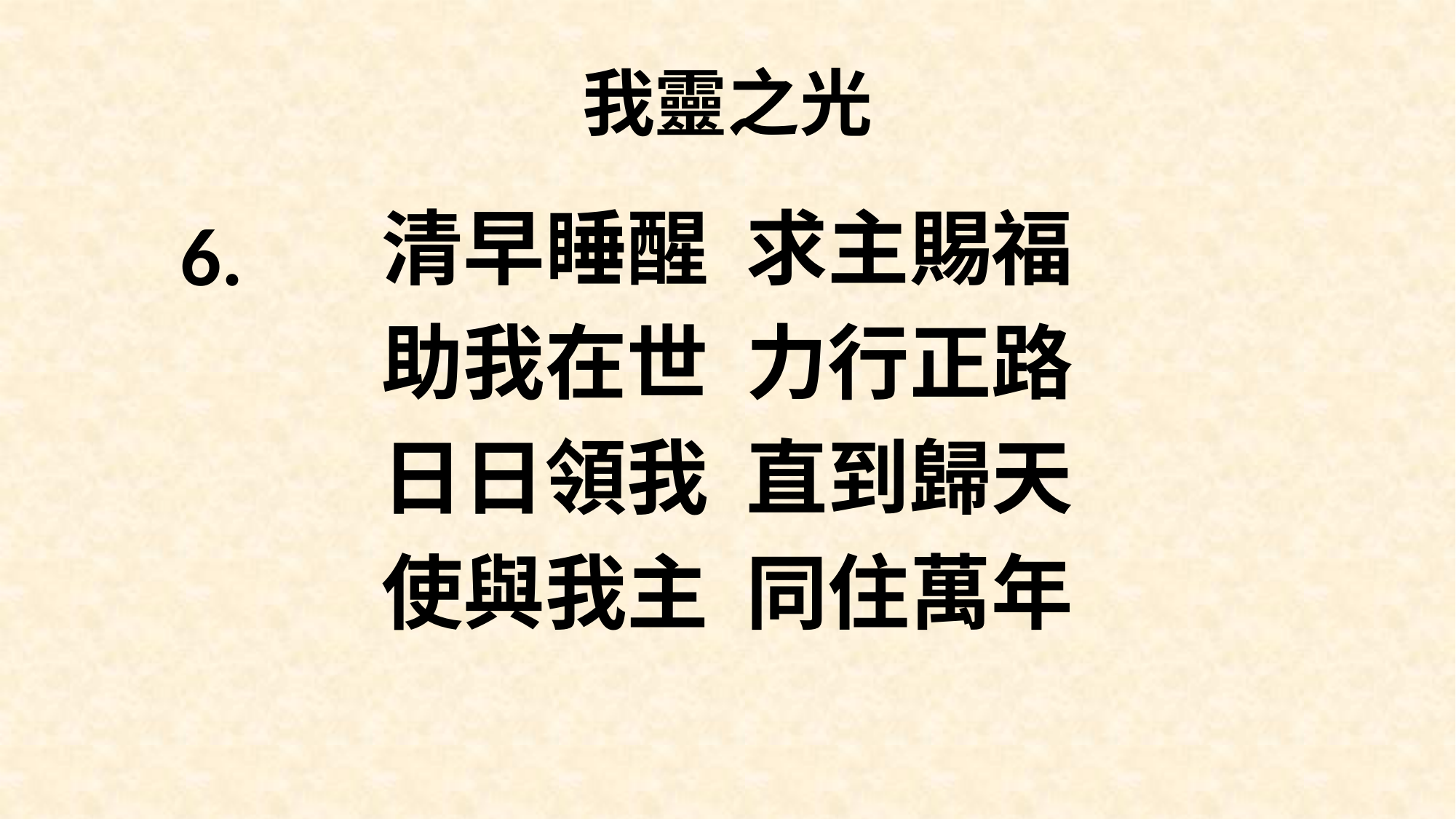

# 我靈之光
清早睡醒  求主賜福
助我在世  力行正路
日日領我  直到歸天
使與我主  同住萬年
6.